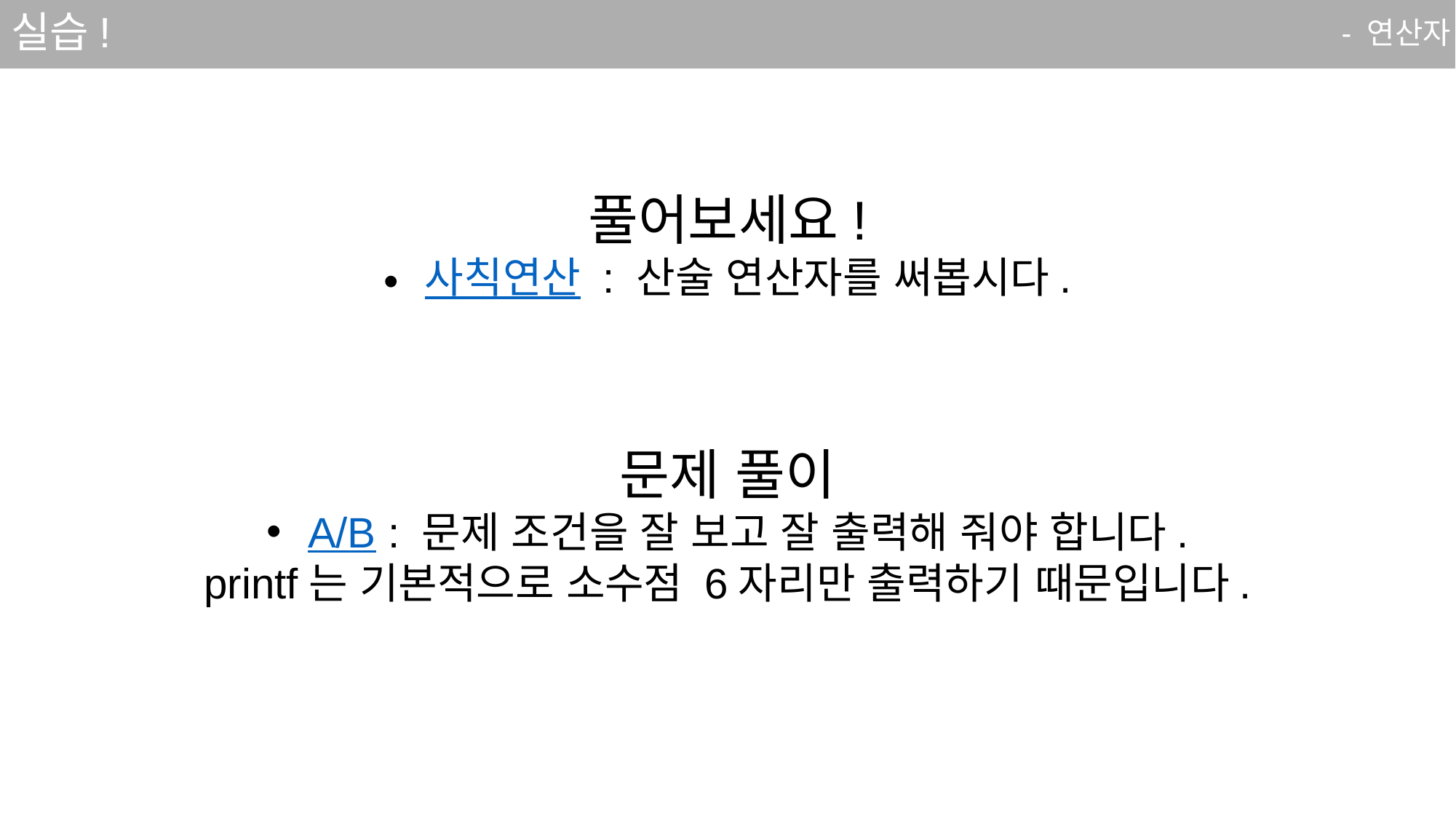

# 실습!
- 연산자
풀어보세요!
사칙연산 : 산술 연산자를 써봅시다.
문제 풀이
A/B : 문제 조건을 잘 보고 잘 출력해 줘야 합니다.
printf는 기본적으로 소수점 6자리만 출력하기 때문입니다.